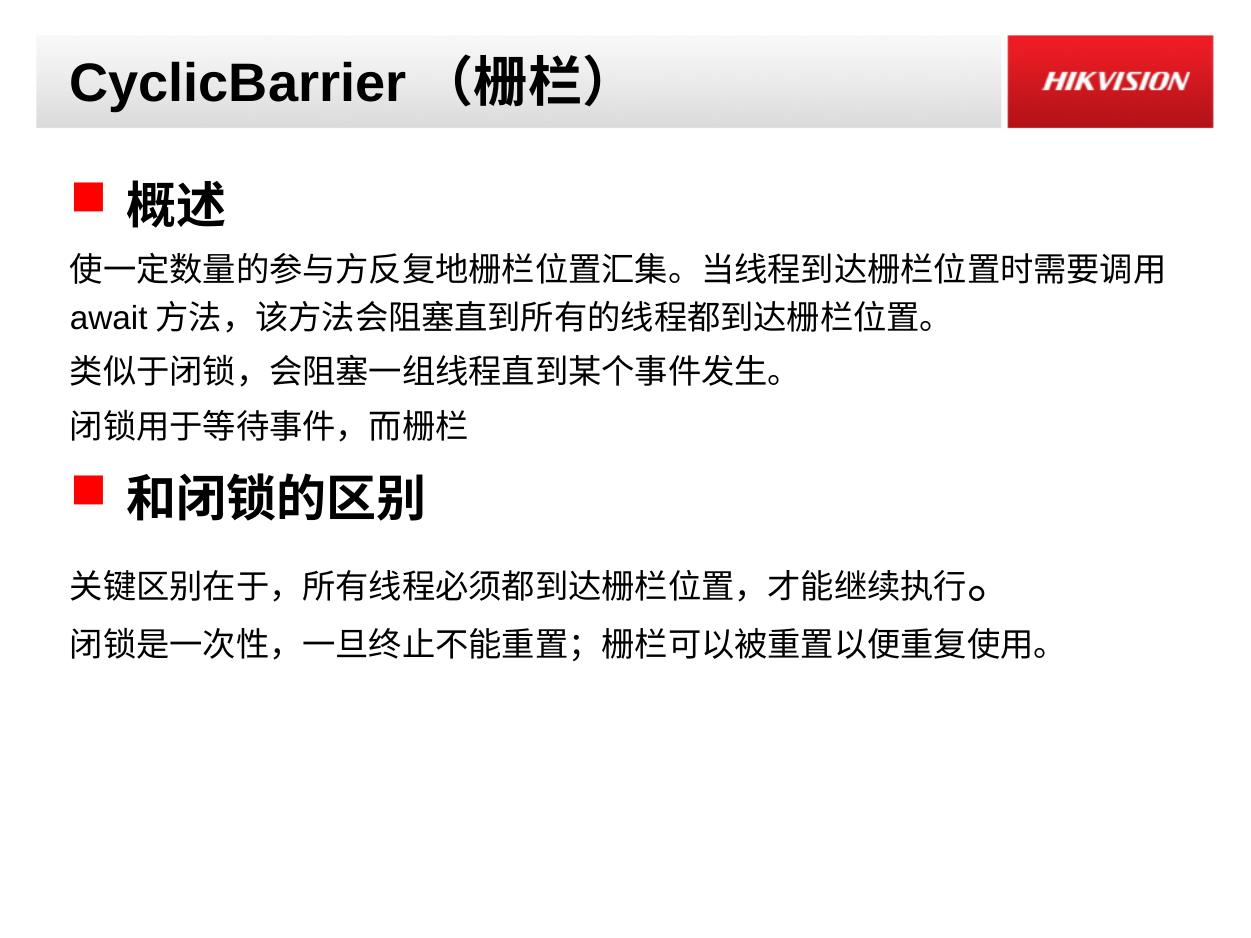

# CyclicBarrier（栅栏）
概述
使一定数量的参与方反复地栅栏位置汇集。当线程到达栅栏位置时需要调用await方法，该方法会阻塞直到所有的线程都到达栅栏位置。
类似于闭锁，会阻塞一组线程直到某个事件发生。
闭锁用于等待事件，而栅栏
和闭锁的区别
关键区别在于，所有线程必须都到达栅栏位置，才能继续执行。
闭锁是一次性，一旦终止不能重置；栅栏可以被重置以便重复使用。